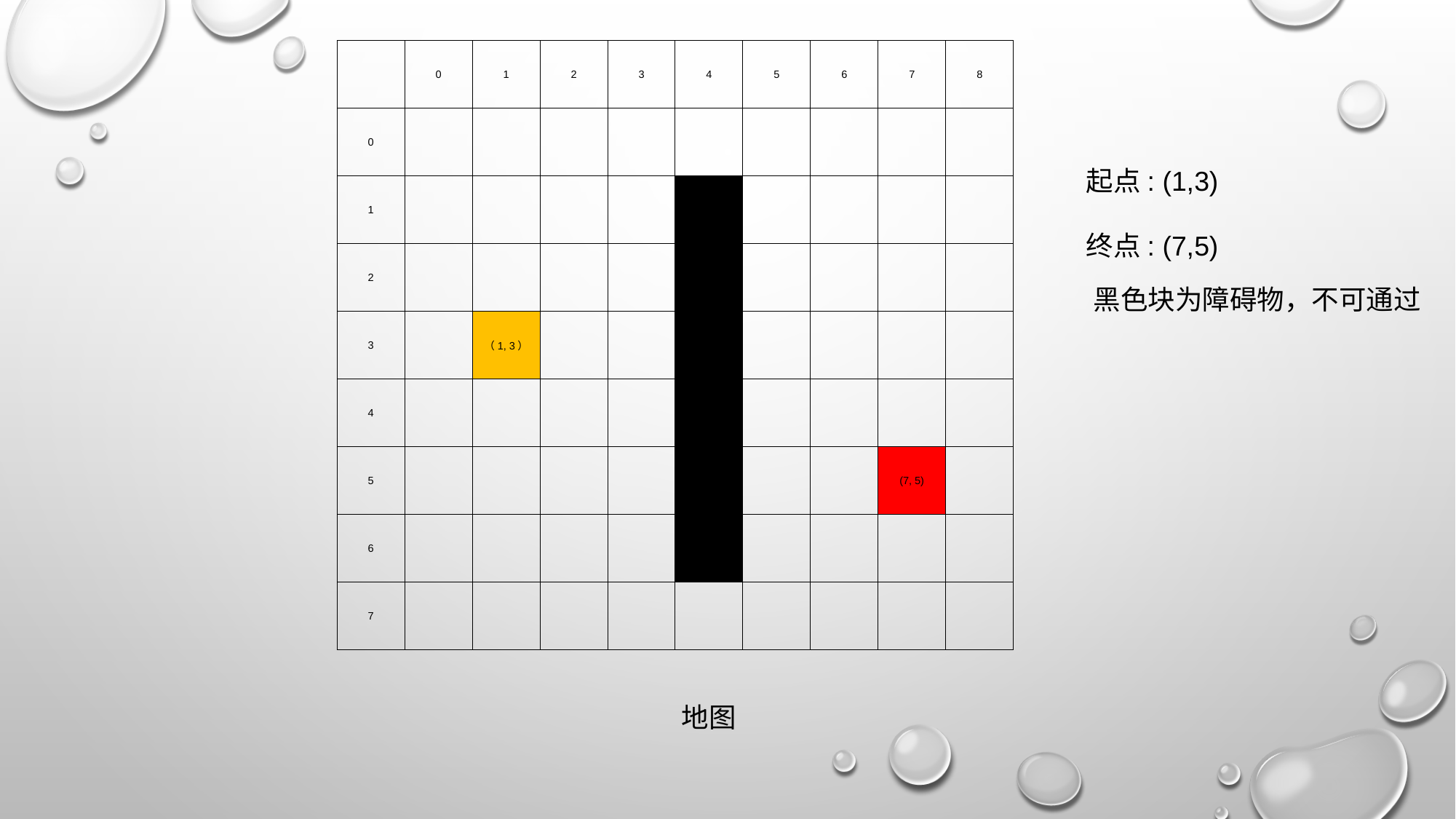

|  | 0 | 1 | 2 | 3 | 4 | 5 | 6 | 7 | 8 |  |
| --- | --- | --- | --- | --- | --- | --- | --- | --- | --- | --- |
| 0 |  |  |  |  |  |  |  |  |  |  |
| 1 |  |  |  |  |  |  |  |  |  |  |
| 2 |  |  |  |  |  |  |  |  |  |  |
| 3 |  | （1, 3） |  |  |  |  |  |  |  |  |
| 4 |  |  |  |  |  |  |  |  |  |  |
| 5 |  |  |  |  |  |  |  | (7, 5) |  |  |
| 6 |  |  |  |  |  |  |  |  |  |  |
| 7 |  |  |  |  |  |  |  |  |  |  |
|  |  |  |  |  |  |  |  |  |  |  |
起点: (1,3)
终点: (7,5)
黑色块为障碍物，不可通过
地图